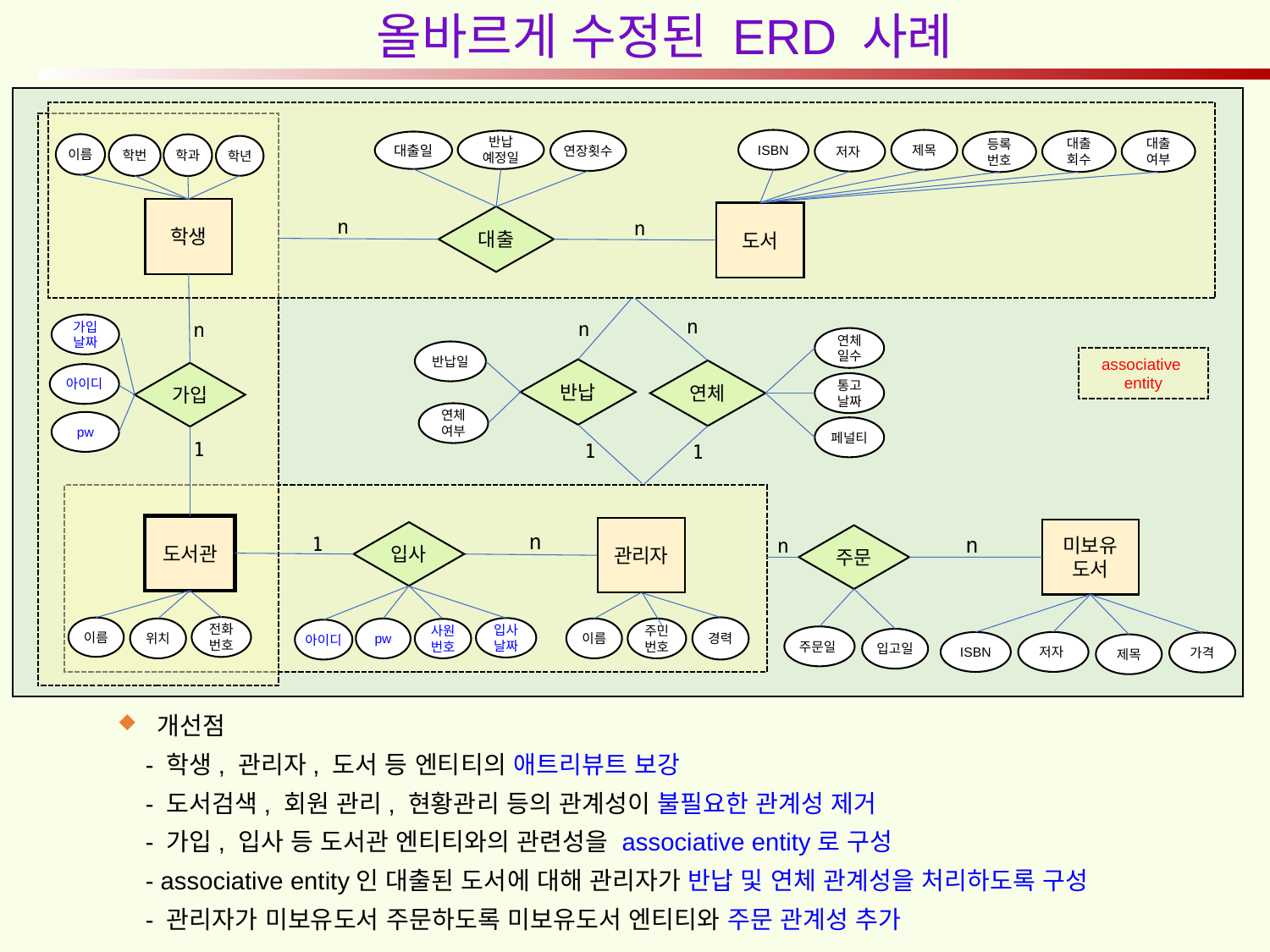

올바르게 수정된 ERD 사례

제목
ISBN
반납
예정일
대출
여부
대출
회수
연장횟수
대출일
등록
번호
저자
이름
학과
학번
학년
학생
도서
대출
n
n
n
n
n
가입 날짜
연체
일수
반납일
associative
entity
반납
연체
가입
아이디
통고
날짜
연체
여부
pw
페널티
1
1
1

도서관
관리자
미보유
도서
입사
n
주문
n
1
n
전화
번호
경력
이름
입사 날짜
위치
pw
이름
주민
번호
사원
번호
아이디
주문일
입고일
저자
ISBN
가격
제목
개선점
    - 학생, 관리자, 도서 등 엔티티의 애트리뷰트 보강
    - 도서검색, 회원 관리, 현황관리 등의 관계성이 불필요한 관계성 제거
    - 가입, 입사 등 도서관 엔티티와의 관련성을 associative entity로 구성
    - associative entity인 대출된 도서에 대해 관리자가 반납 및 연체 관계성을 처리하도록 구성
    - 관리자가 미보유도서 주문하도록 미보유도서 엔티티와 주문 관계성 추가